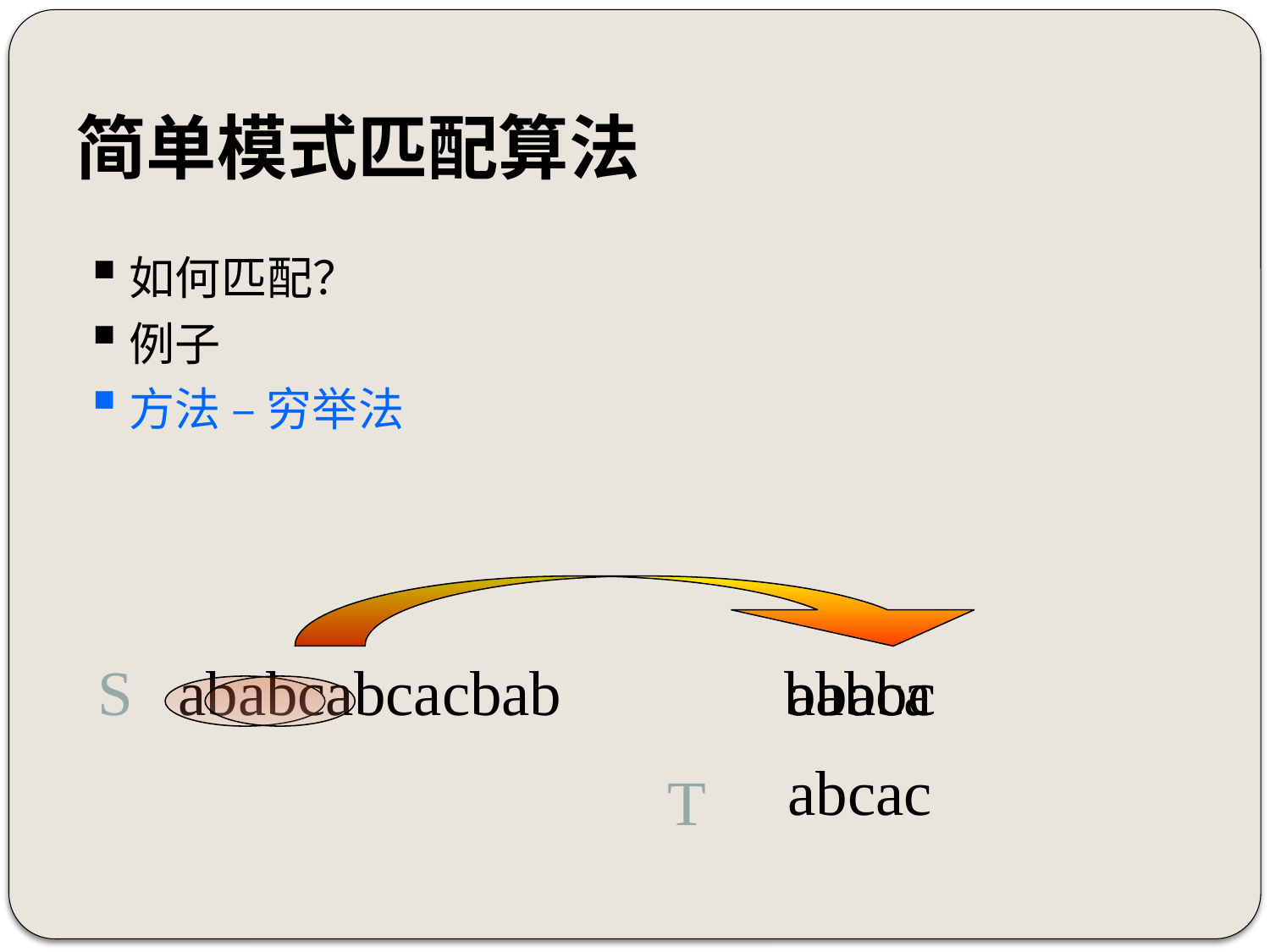

# 简单模式匹配算法
如何匹配？
例子
方法 – 穷举法

S
ababcabcacbab
babca
ababc

abcac
T